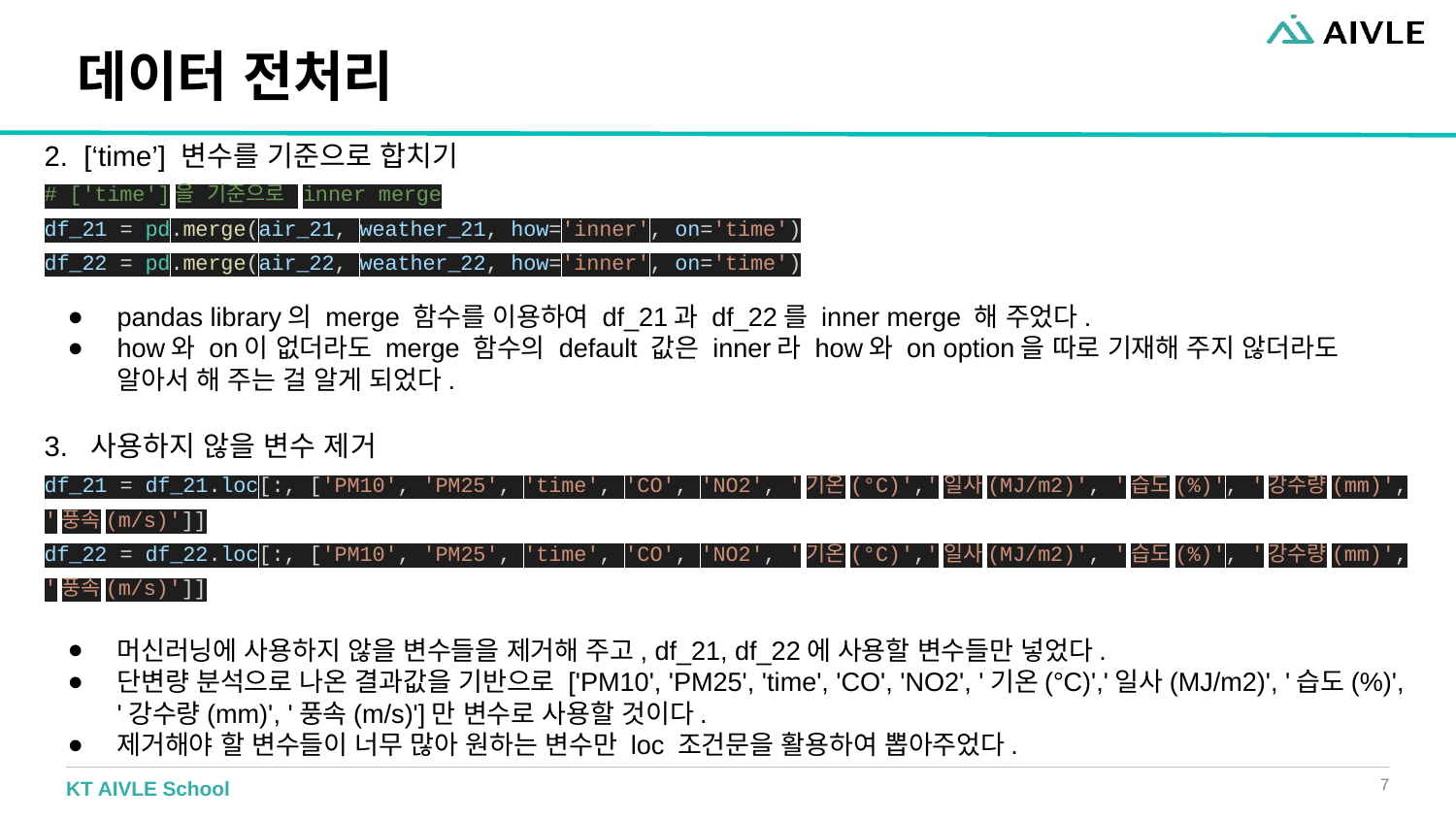

# 데이터 전처리
2.  [‘time’] 변수를 기준으로 합치기
# ['time']을 기준으로 inner merge
df_21 = pd.merge(air_21, weather_21, how='inner', on='time')
df_22 = pd.merge(air_22, weather_22, how='inner', on='time')

pandas library의 merge 함수를 이용하여 df_21과 df_22를 inner merge 해 주었다.
how와 on이 없더라도 merge 함수의 default 값은 inner라 how와 on option을 따로 기재해 주지 않더라도 알아서 해 주는 걸 알게 되었다.

3.  사용하지 않을 변수 제거
df_21 = df_21.loc[:, ['PM10', 'PM25', 'time', 'CO', 'NO2', '기온(°C)','일사(MJ/m2)', '습도(%)', '강수량(mm)', '풍속(m/s)']]
df_22 = df_22.loc[:, ['PM10', 'PM25', 'time', 'CO', 'NO2', '기온(°C)','일사(MJ/m2)', '습도(%)', '강수량(mm)', '풍속(m/s)']]

머신러닝에 사용하지 않을 변수들을 제거해 주고, df_21, df_22에 사용할 변수들만 넣었다.
단변량 분석으로 나온 결과값을 기반으로 ['PM10', 'PM25', 'time', 'CO', 'NO2', '기온(°C)','일사(MJ/m2)', '습도(%)', '강수량(mm)', '풍속(m/s)']만 변수로 사용할 것이다.
제거해야 할 변수들이 너무 많아 원하는 변수만 loc 조건문을 활용하여 뽑아주었다.